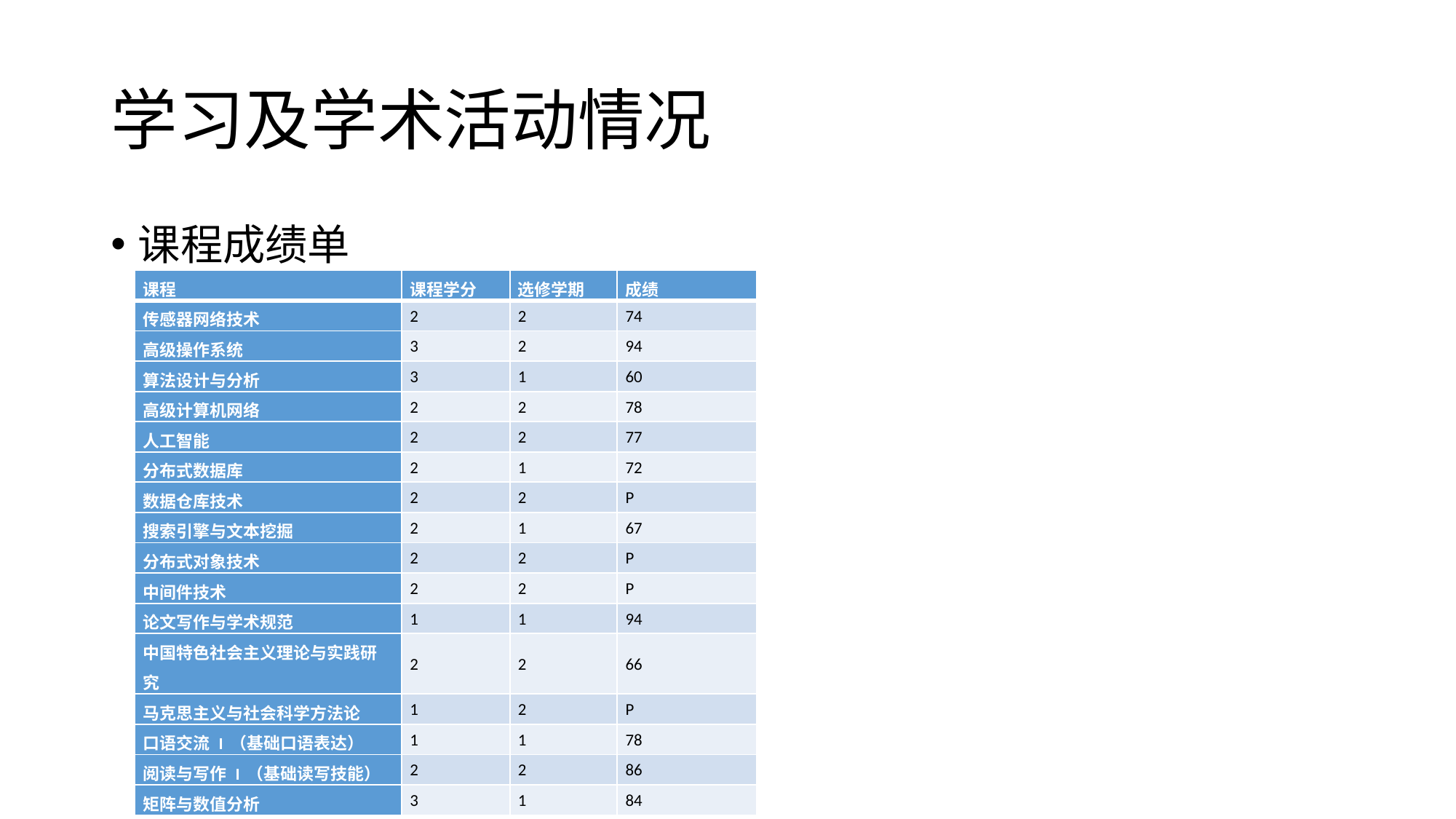

# 学习及学术活动情况
课程成绩单

| 课程 | 课程学分 | 选修学期 | 成绩 |
| --- | --- | --- | --- |
| 传感器网络技术 | 2 | 2 | 74 |
| 高级操作系统 | 3 | 2 | 94 |
| 算法设计与分析 | 3 | 1 | 60 |
| 高级计算机网络 | 2 | 2 | 78 |
| 人工智能 | 2 | 2 | 77 |
| 分布式数据库 | 2 | 1 | 72 |
| 数据仓库技术 | 2 | 2 | P |
| 搜索引擎与文本挖掘 | 2 | 1 | 67 |
| 分布式对象技术 | 2 | 2 | P |
| 中间件技术 | 2 | 2 | P |
| 论文写作与学术规范 | 1 | 1 | 94 |
| 中国特色社会主义理论与实践研究 | 2 | 2 | 66 |
| 马克思主义与社会科学方法论 | 1 | 2 | P |
| 口语交流 I （基础口语表达） | 1 | 1 | 78 |
| 阅读与写作 I （基础读写技能） | 2 | 2 | 86 |
| 矩阵与数值分析 | 3 | 1 | 84 |